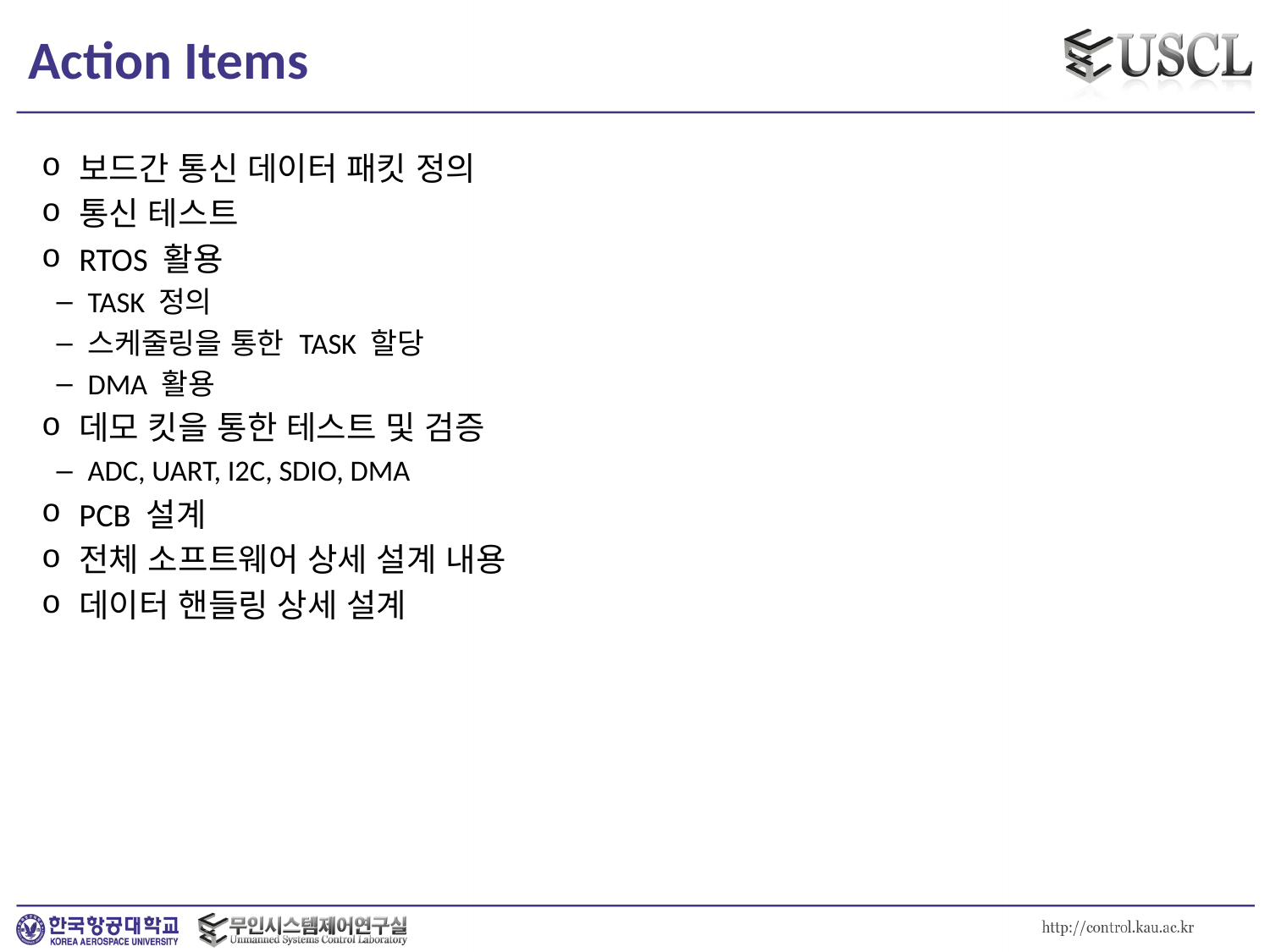

# Action Items
보드간 통신 데이터 패킷 정의
통신 테스트
RTOS 활용
TASK 정의
스케줄링을 통한 TASK 할당
DMA 활용
데모 킷을 통한 테스트 및 검증
ADC, UART, I2C, SDIO, DMA
PCB 설계
전체 소프트웨어 상세 설계 내용
데이터 핸들링 상세 설계